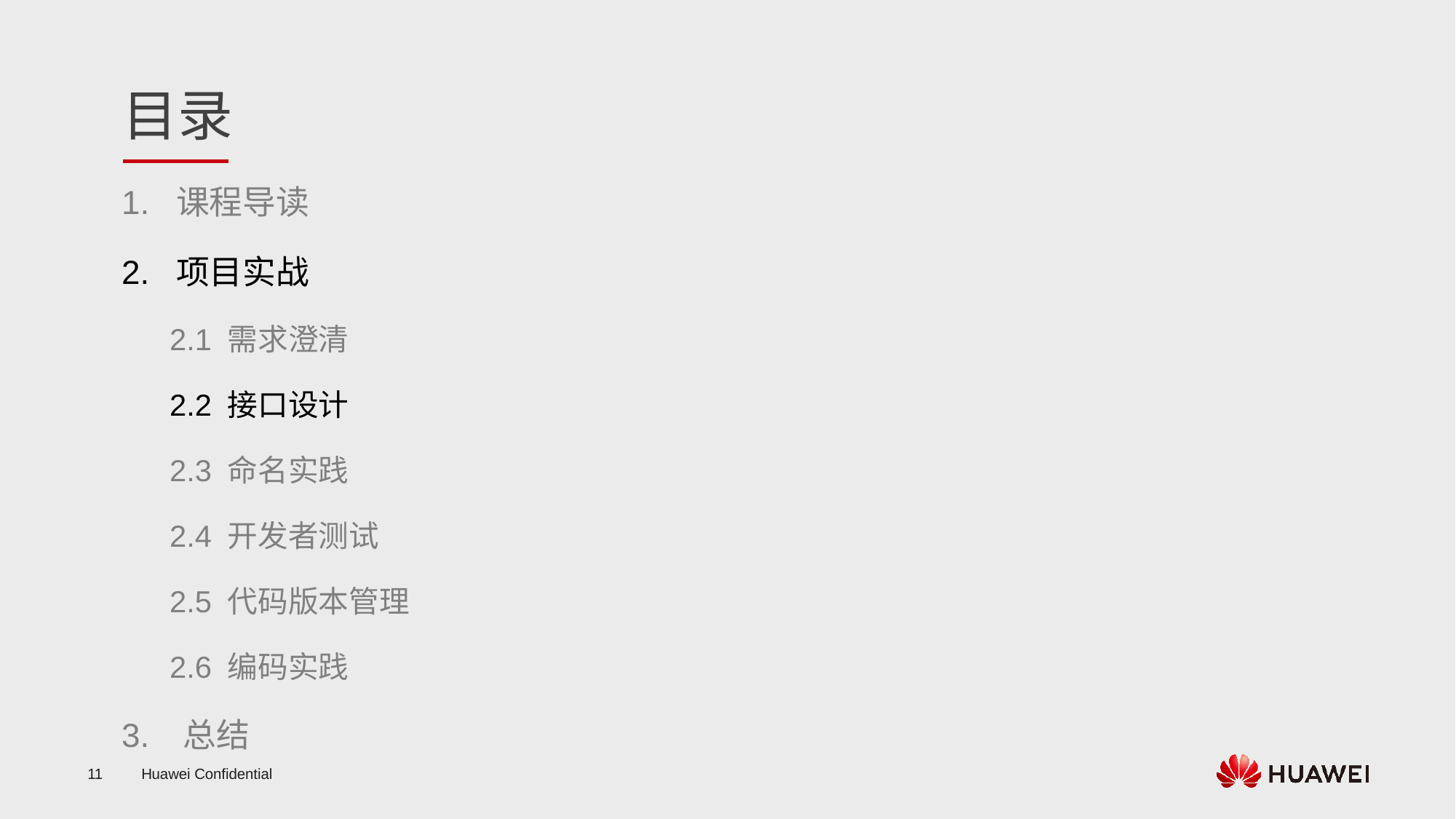

课程导读
项目实战
2.1 需求澄清
2.2 接口设计
2.3 命名实践
2.4 开发者测试
2.5 代码版本管理
2.6 编码实践
总结